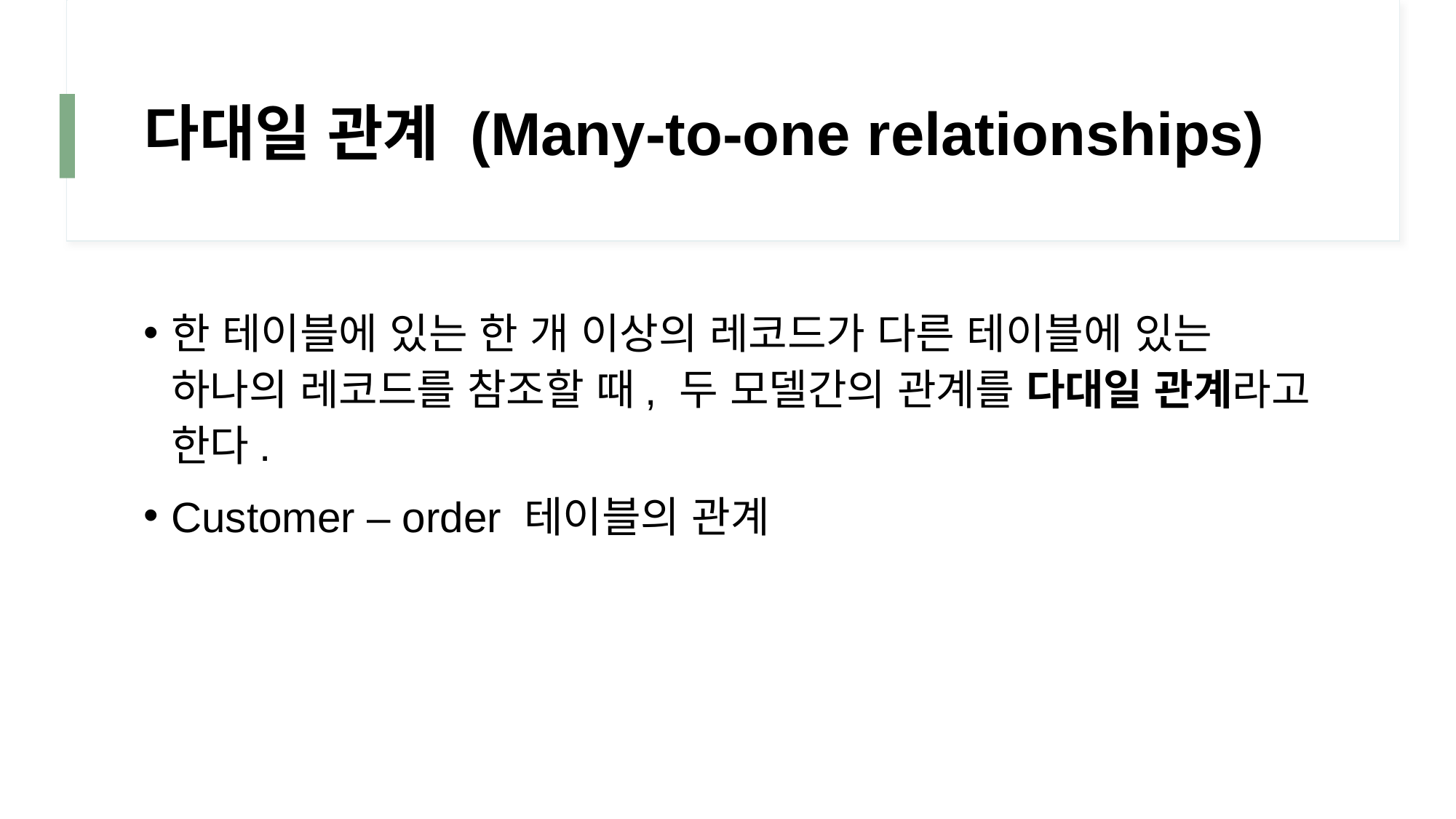

# 다대일 관계 (Many-to-one relationships)
한 테이블에 있는 한 개 이상의 레코드가 다른 테이블에 있는 하나의 레코드를 참조할 때, 두 모델간의 관계를 다대일 관계라고 한다.
Customer – order 테이블의 관계